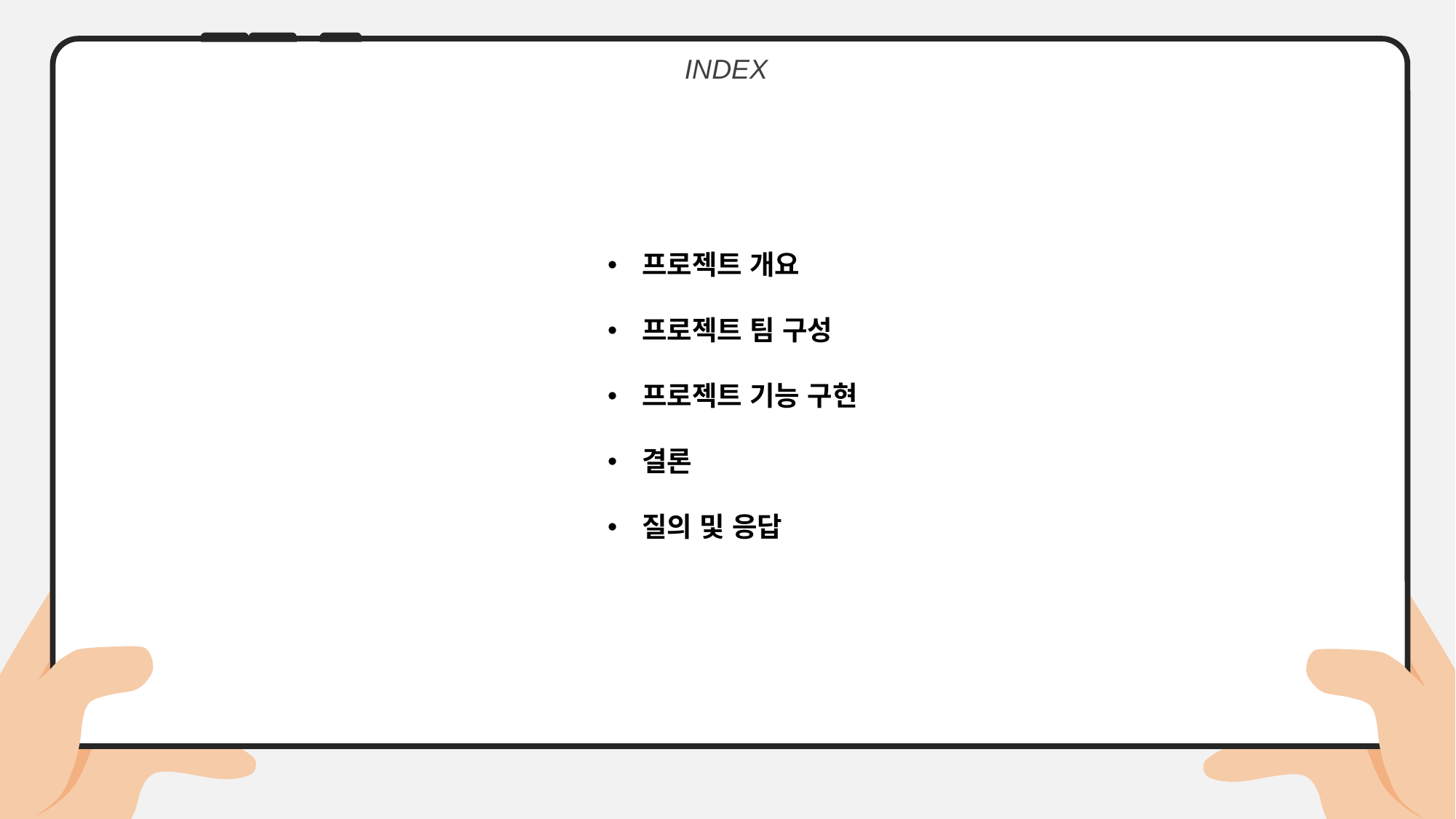

INDEX
프로젝트 개요
프로젝트 팀 구성
프로젝트 기능 구현
결론
질의 및 응답